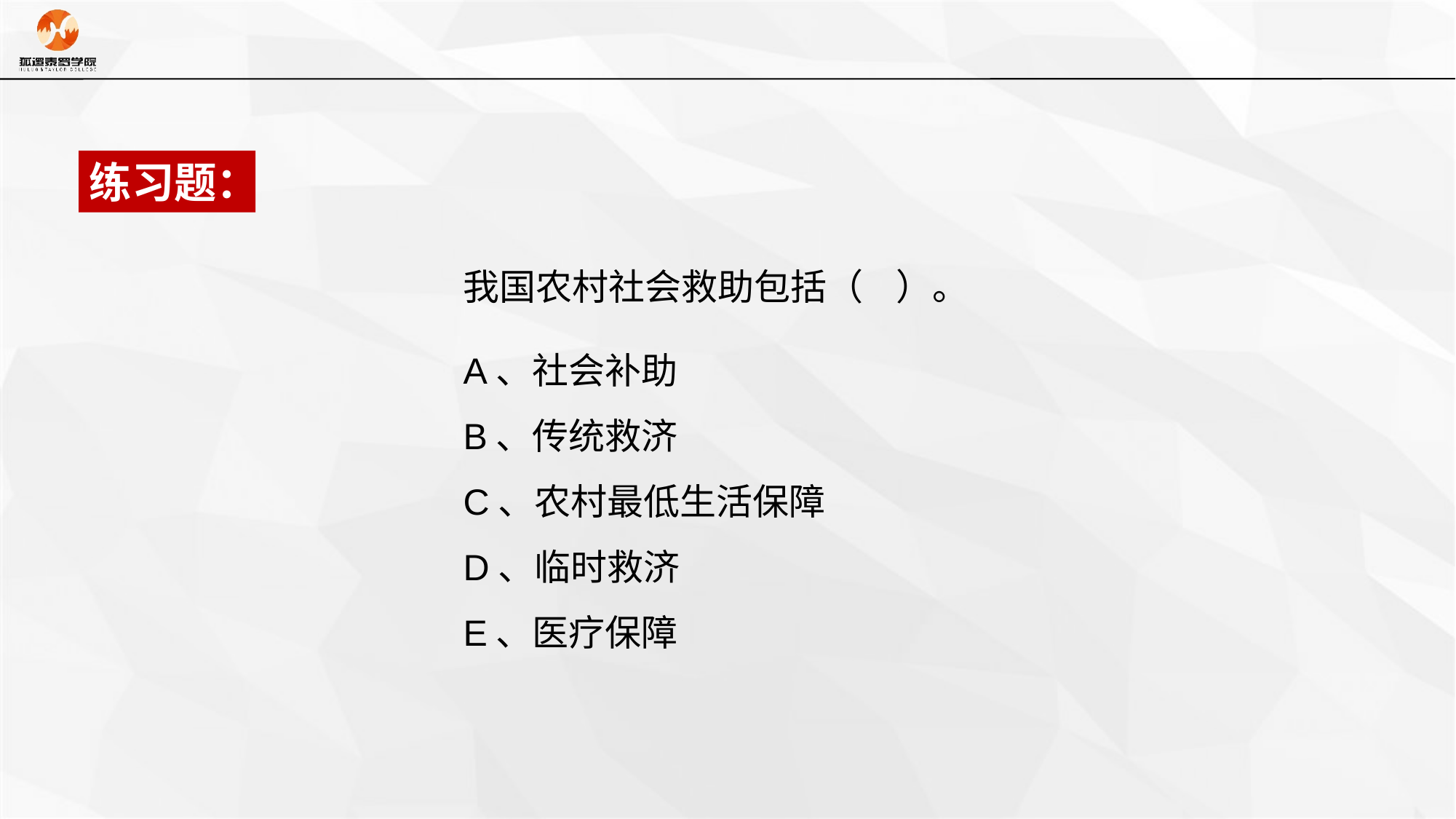

练习题：
我国农村社会救助包括（    ）。
A、社会补助
B、传统救济
C、农村最低生活保障
D、临时救济
E、医疗保障